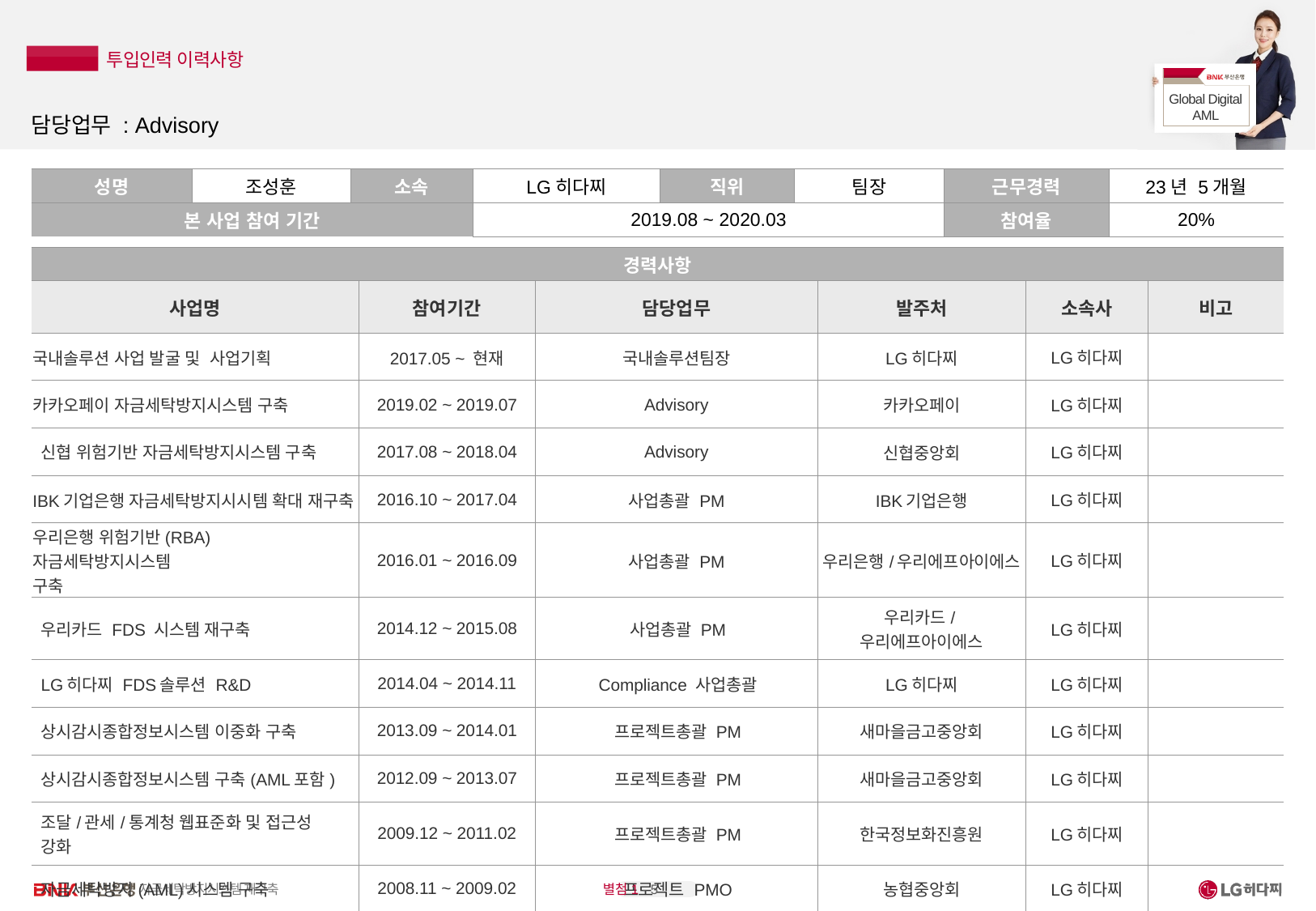

# 담당업무 : Advisory
| 성명 | 조성훈 | 소속 | LG히다찌 | 직위 | 팀장 | 근무경력 | 23년 5개월 |
| --- | --- | --- | --- | --- | --- | --- | --- |
| 본 사업 참여 기간 |  |  | 2019.08 ~ 2020.03 |  |  | 참여율 | 20% |
| 경력사항 |  |  |  |  |  |
| --- | --- | --- | --- | --- | --- |
| 사업명 | 참여기간 | 담당업무 | 발주처 | 소속사 | 비고 |
| 국내솔루션 사업 발굴 및 사업기획 | 2017.05 ~ 현재 | 국내솔루션팀장 | LG히다찌 | LG히다찌 |  |
| 카카오페이 자금세탁방지시스템 구축 | 2019.02 ~ 2019.07 | Advisory | 카카오페이 | LG히다찌 |  |
| 신협 위험기반 자금세탁방지시스템 구축 | 2017.08 ~ 2018.04 | Advisory | 신협중앙회 | LG히다찌 |  |
| IBK기업은행 자금세탁방지시시템 확대 재구축 | 2016.10 ~ 2017.04 | 사업총괄 PM | IBK기업은행 | LG히다찌 |  |
| 우리은행 위험기반(RBA) 자금세탁방지시스템 구축 | 2016.01 ~ 2016.09 | 사업총괄 PM | 우리은행/우리에프아이에스 | LG히다찌 |  |
| 우리카드 FDS 시스템 재구축 | 2014.12 ~ 2015.08 | 사업총괄 PM | 우리카드/우리에프아이에스 | LG히다찌 |  |
| LG히다찌 FDS솔루션 R&D | 2014.04 ~ 2014.11 | Compliance 사업총괄 | LG히다찌 | LG히다찌 |  |
| 상시감시종합정보시스템 이중화 구축 | 2013.09 ~ 2014.01 | 프로젝트총괄 PM | 새마을금고중앙회 | LG히다찌 |  |
| 상시감시종합정보시스템 구축(AML포함) | 2012.09 ~ 2013.07 | 프로젝트총괄 PM | 새마을금고중앙회 | LG히다찌 |  |
| 조달/관세/통계청 웹표준화 및 접근성 강화 | 2009.12 ~ 2011.02 | 프로젝트총괄 PM | 한국정보화진흥원 | LG히다찌 |  |
| 자금세탁방지(AML)시스템 구축 | 2008.11 ~ 2009.02 | 프로젝트 PMO | 농협중앙회 | LG히다찌 |  |
별첨1 - 5